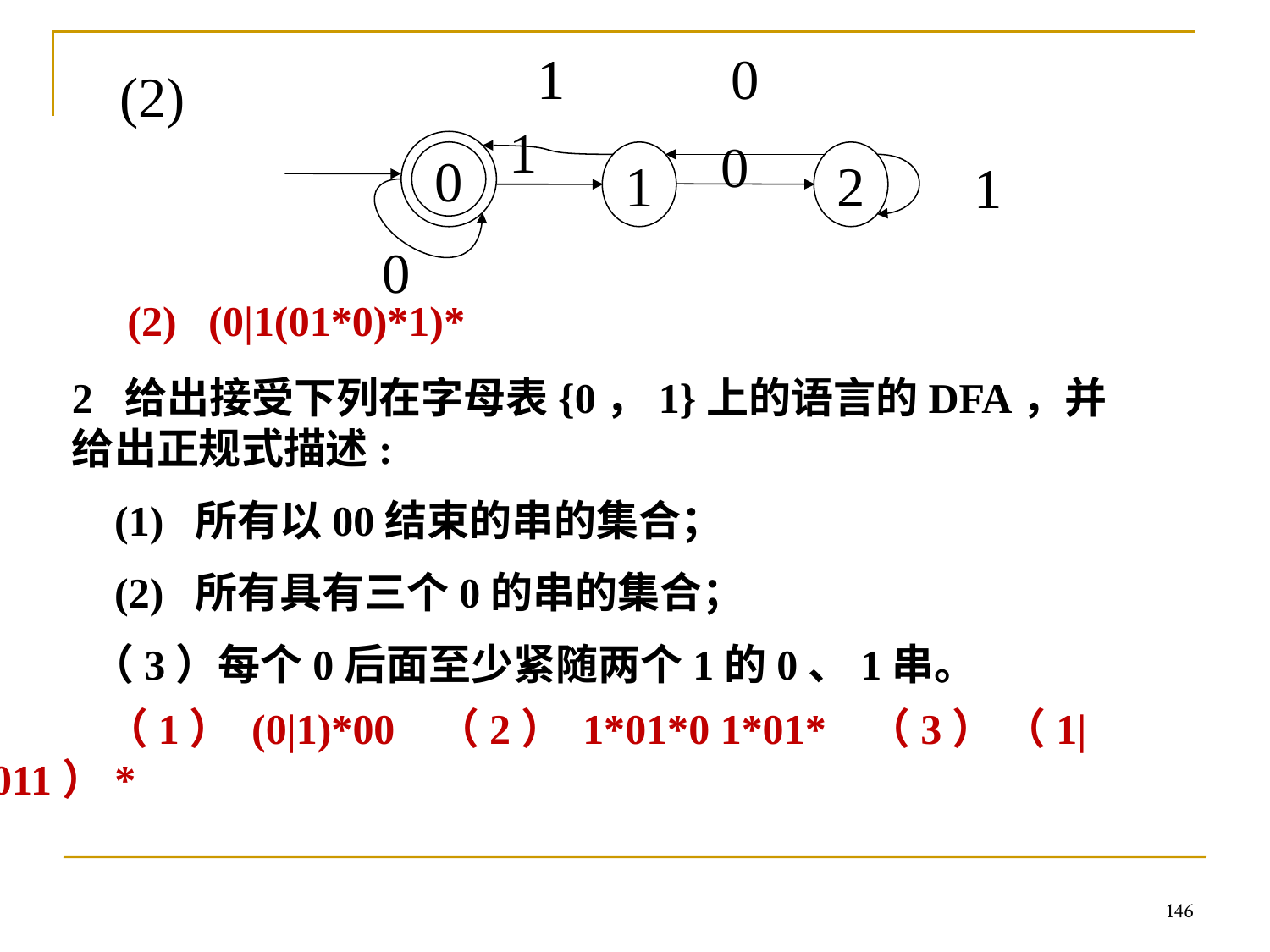

1
0
(2)
1
0
0
0
1
2
1

0
(2)   (0|1(01*0)*1)*
2  给出接受下列在字母表{0，1}上的语言的DFA，并给出正规式描述:
    (1)  所有以00结束的串的集合；
    (2)  所有具有三个0的串的集合；
 （3）每个0后面至少紧随两个1的0、1串。
           （1） (0|1)*00   （2） 1*01*0 1*01*   （3） （1|011）*
146